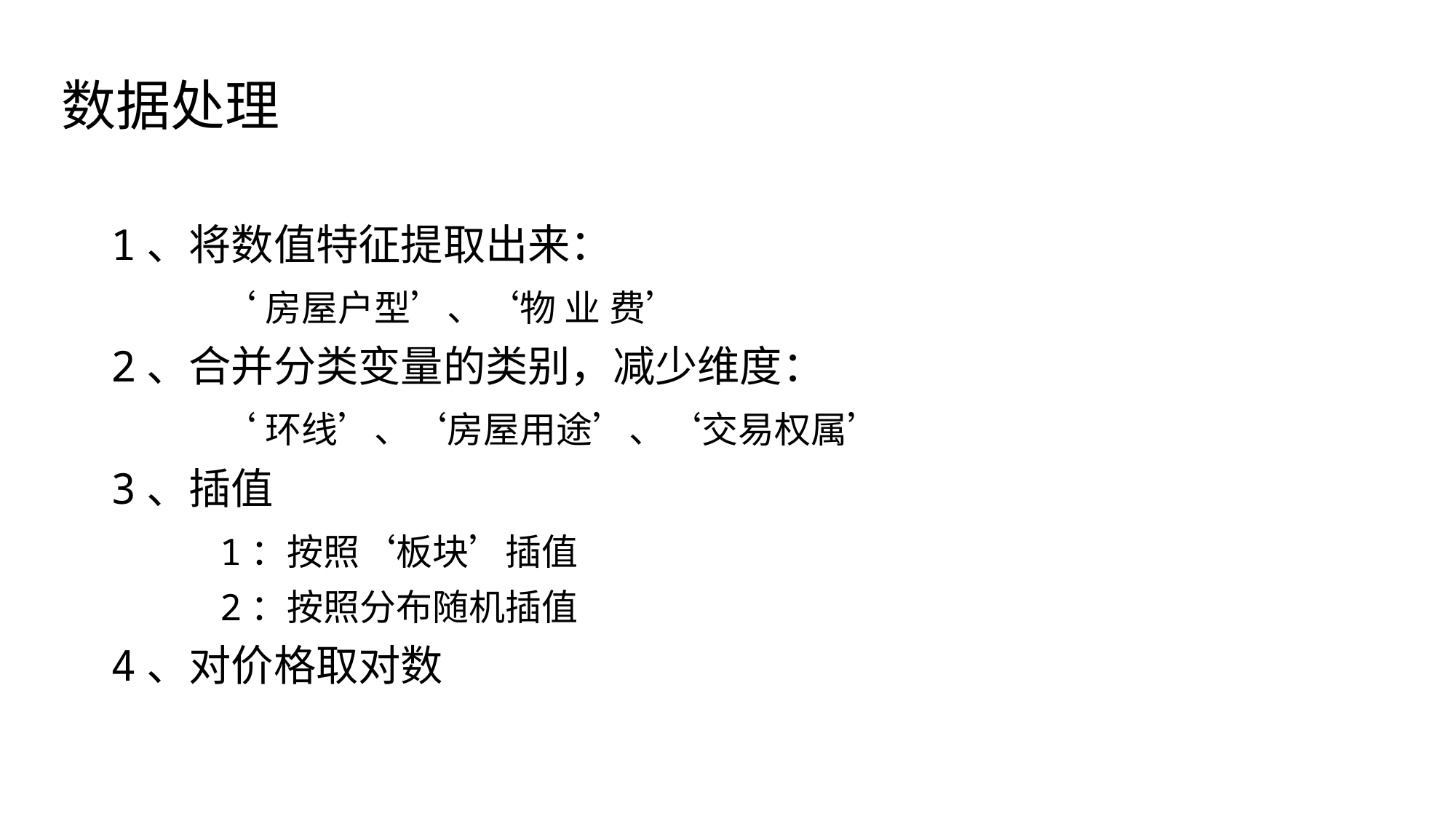

# 数据处理
1、将数值特征提取出来：
	‘房屋户型’、‘物 业 费’
2、合并分类变量的类别，减少维度：
	‘环线’、‘房屋用途’、‘交易权属’
3、插值
	1：按照‘板块’插值
	2：按照分布随机插值
4、对价格取对数